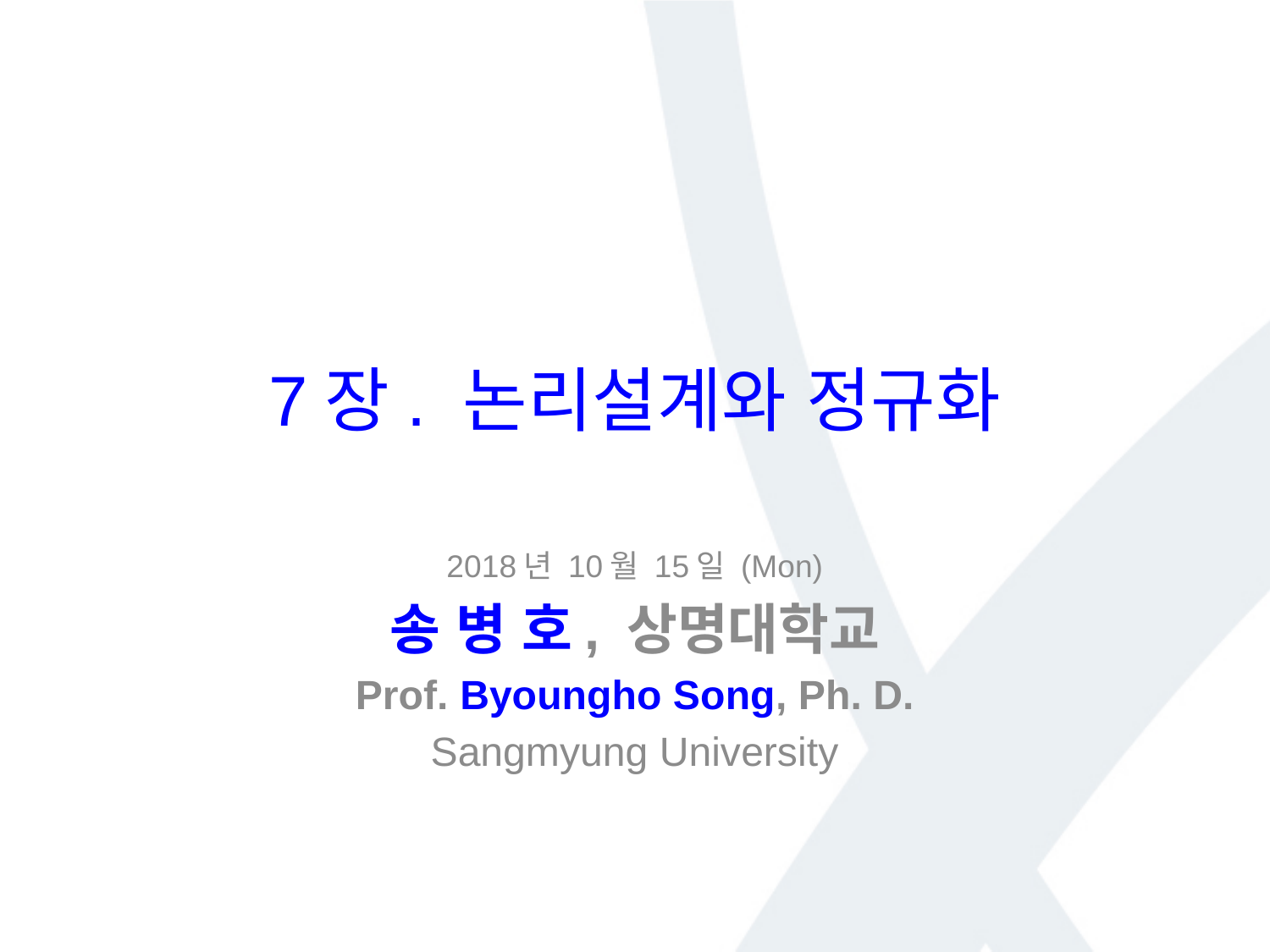

# 7장. 논리설계와 정규화
2018년 10월 15일 (Mon)
송 병 호, 상명대학교
Prof. Byoungho Song, Ph. D.
Sangmyung University